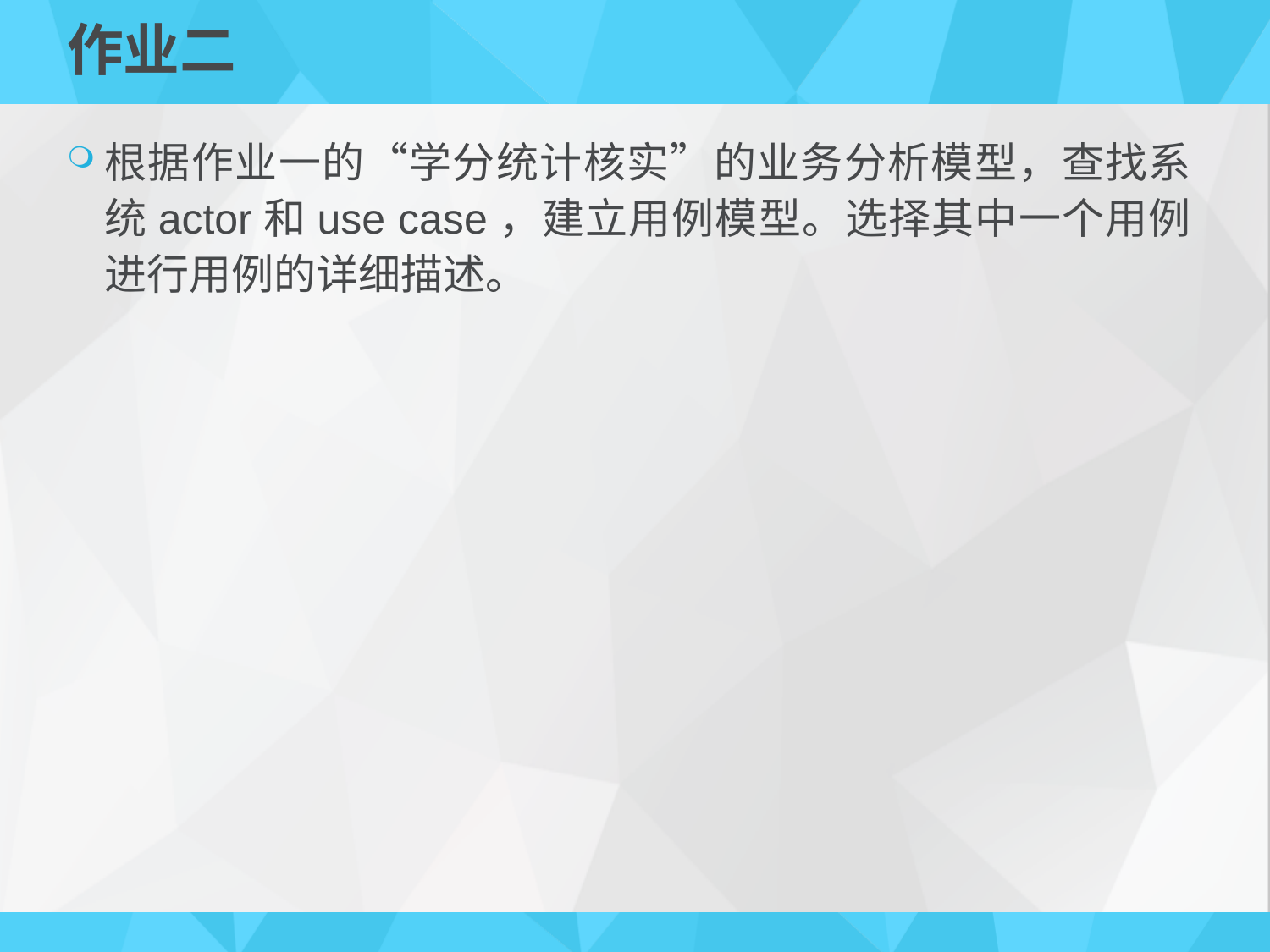

# 作业二
根据作业一的“学分统计核实”的业务分析模型，查找系统actor和use case，建立用例模型。选择其中一个用例进行用例的详细描述。